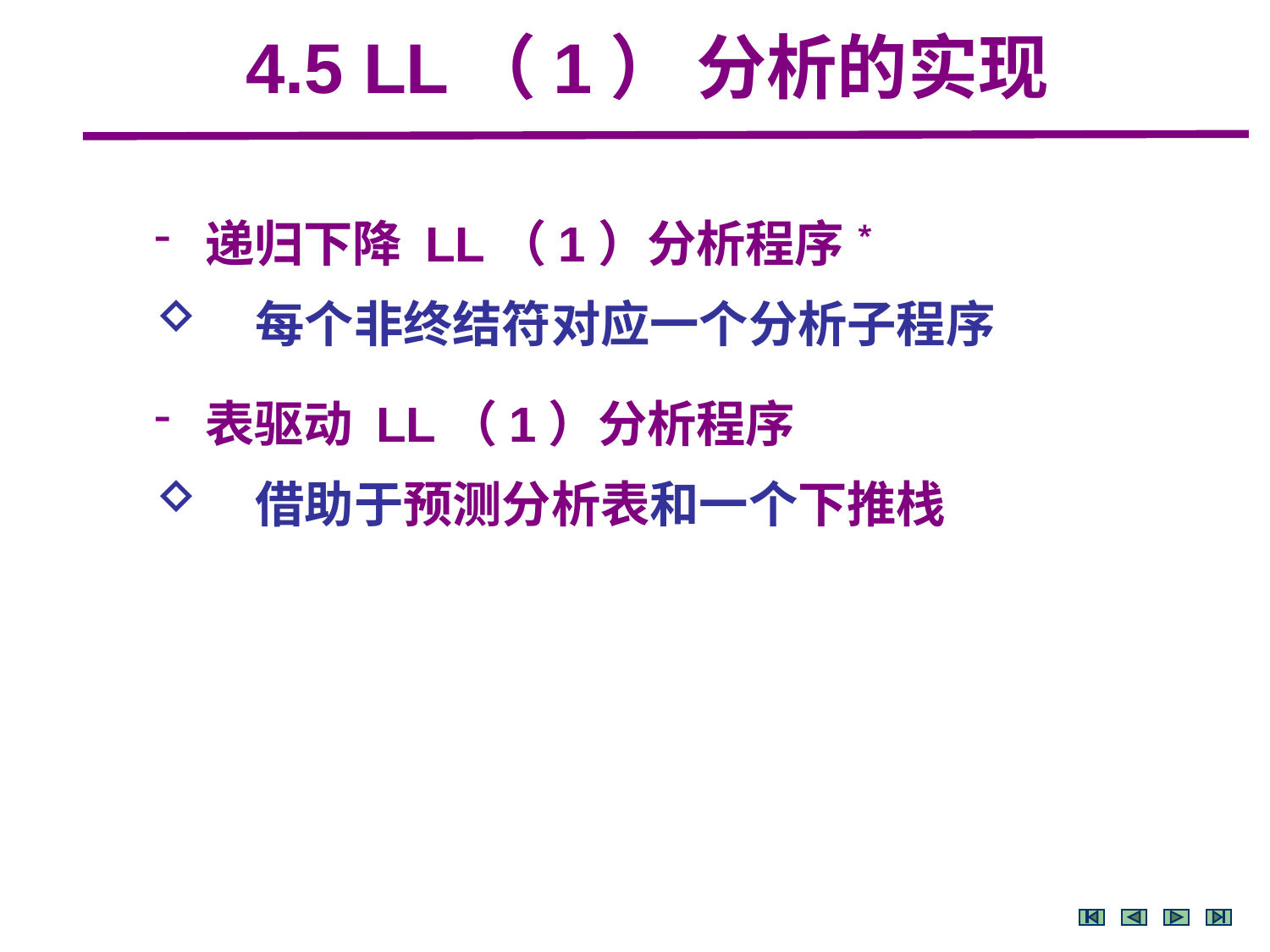

4.5 LL（1） 分析的实现

  递归下降 LL（1）分析程序*

    每个非终结符对应一个分析子程序
  表驱动 LL（1）分析程序

    借助于预测分析表和一个下推栈